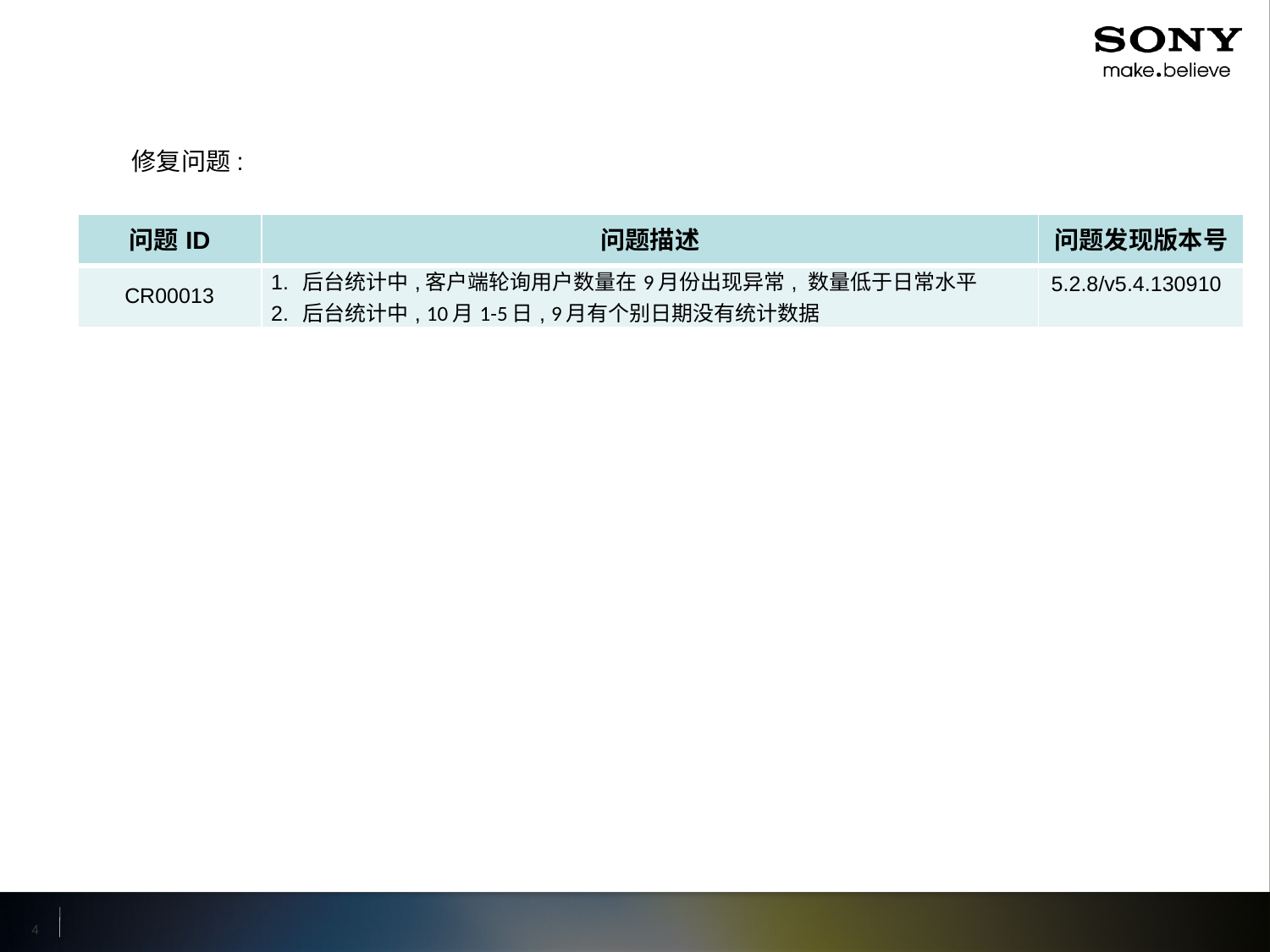

修复问题:

| 问题ID | 问题描述 | 问题发现版本号 |
| --- | --- | --- |
| CR00013 | 后台统计中,客户端轮询用户数量在9月份出现异常, 数量低于日常水平 后台统计中, 10月1-5日, 9月有个别日期没有统计数据 | 5.2.8/v5.4.130910 |